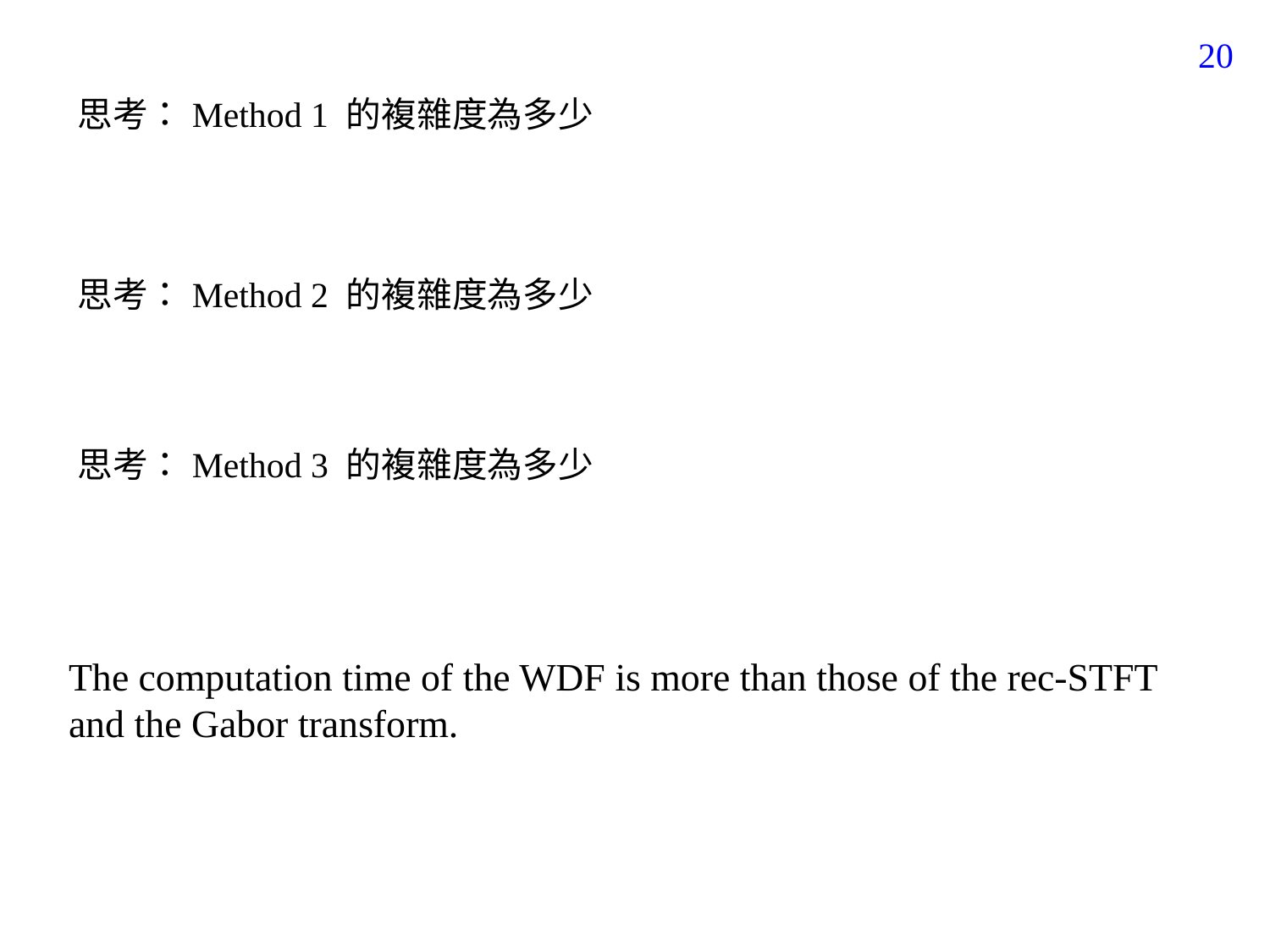

20
思考：Method 1 的複雜度為多少
思考：Method 2 的複雜度為多少
思考：Method 3 的複雜度為多少
The computation time of the WDF is more than those of the rec-STFT
and the Gabor transform.